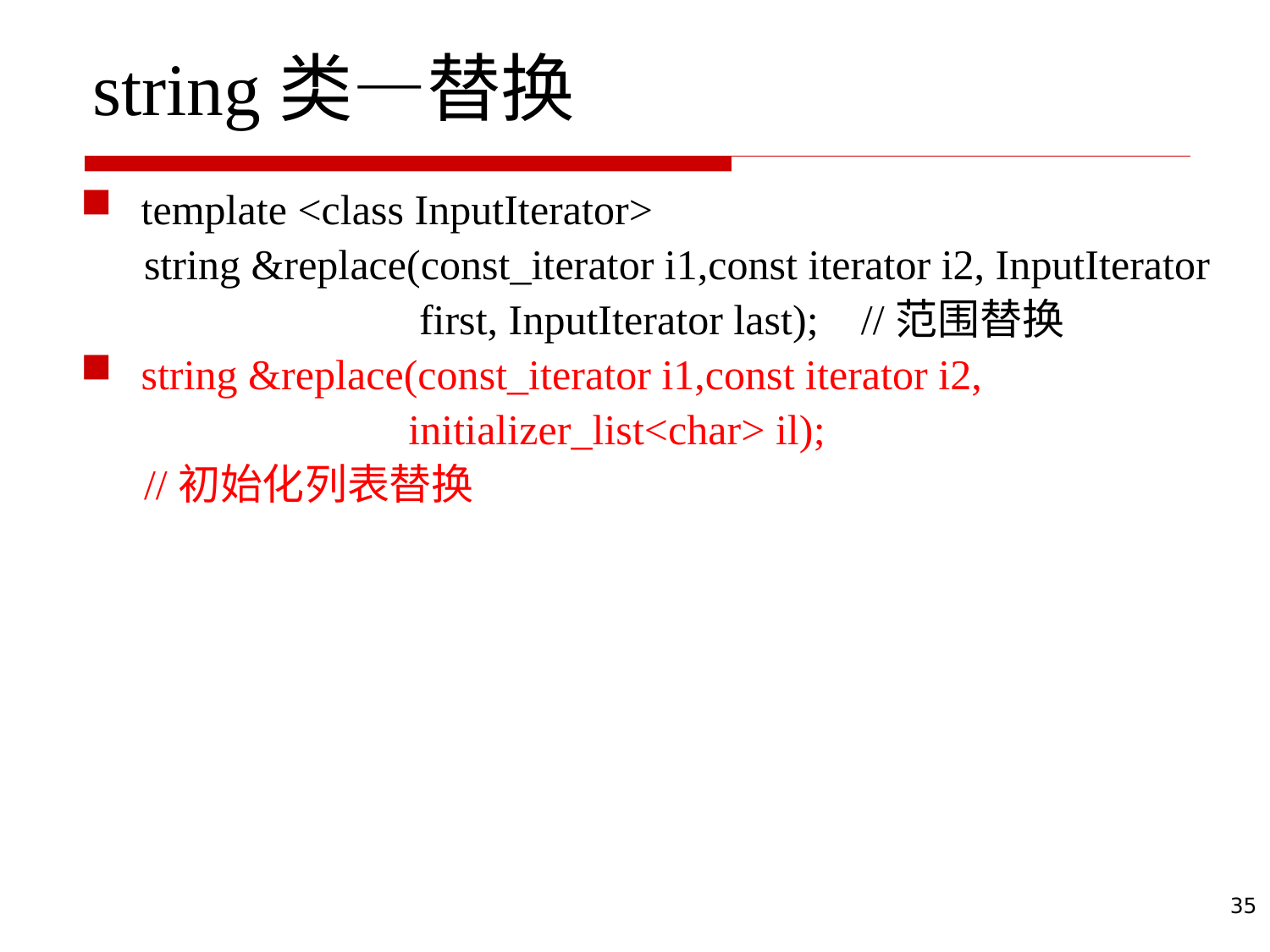

# string类—替换
template <class InputIterator>
      string &replace(const_iterator i1,const iterator i2, InputIterator
                                first, InputIterator last);    //范围替换
string &replace(const_iterator i1,const iterator i2,
                               initializer_list<char> il);
      //初始化列表替换
35